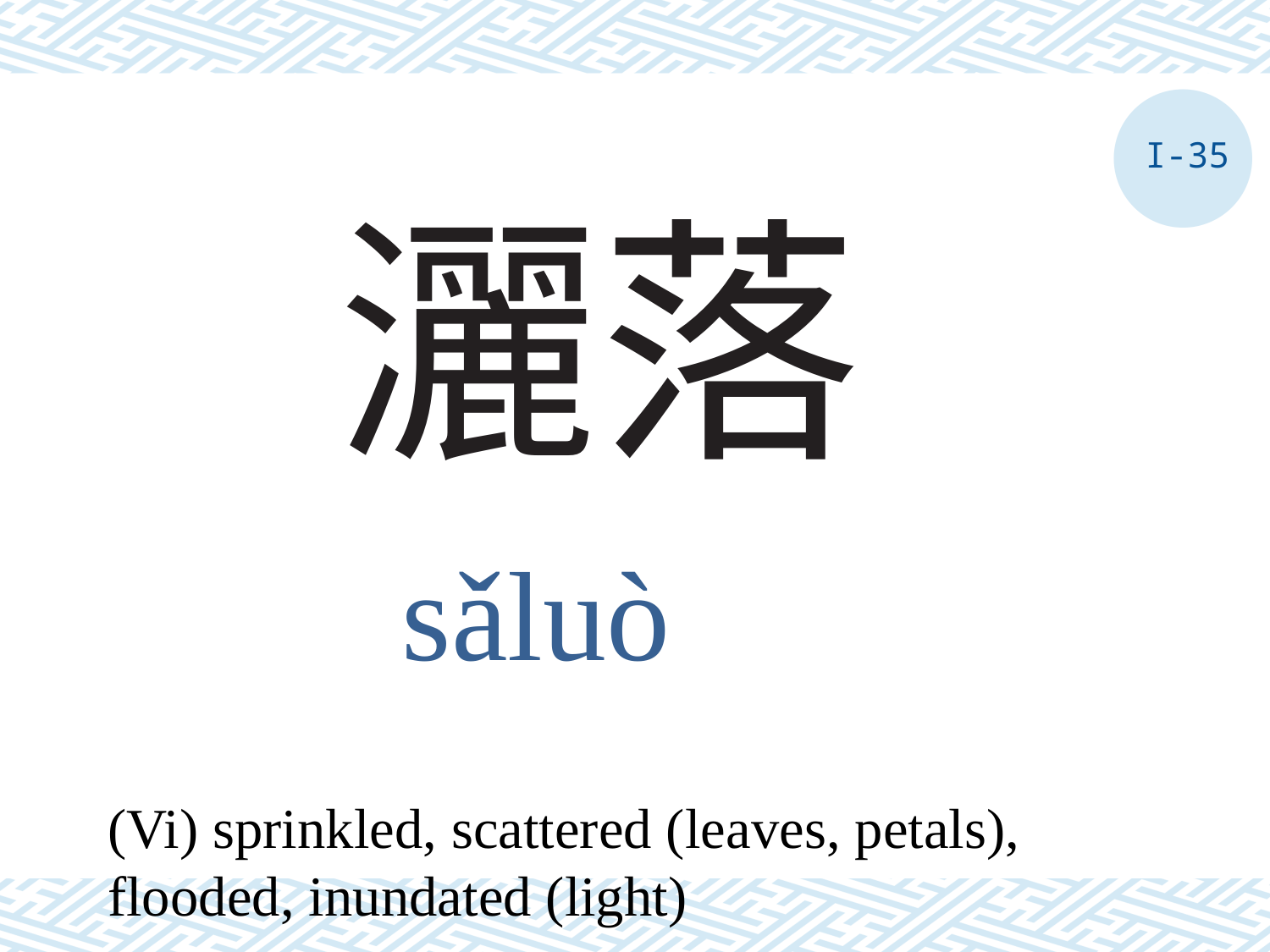

I-35

# 灑落
sǎluò
(Vi) sprinkled, scattered (leaves, petals), flooded, inundated (light)